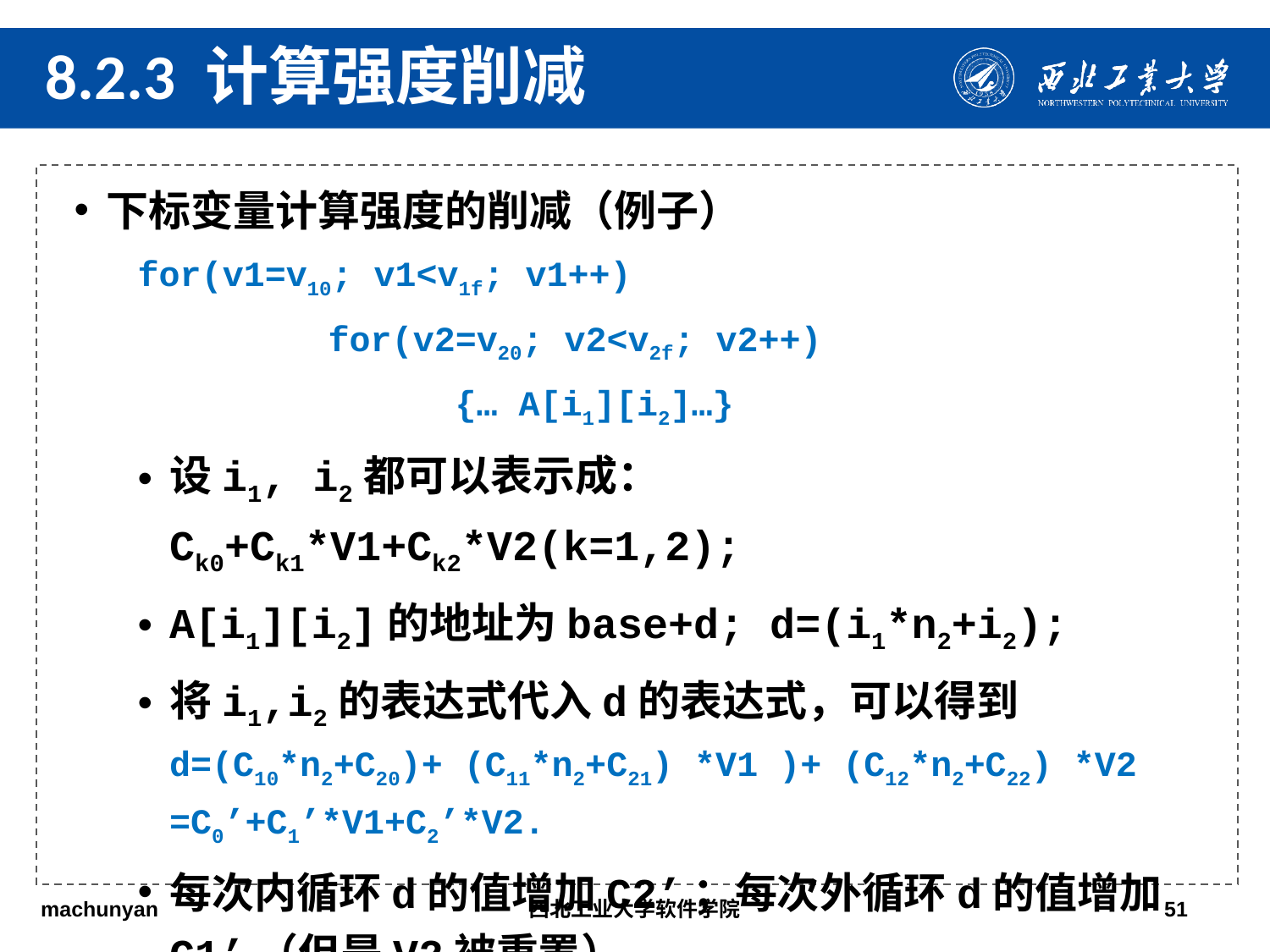

8.2.3 计算强度削减
下标变量计算强度的削减（例子）
for(v1=v10; v1<v1f; v1++)
		for(v2=v20; v2<v2f; v2++)
			{… A[i1][i2]…}
设i1, i2都可以表示成：Ck0+Ck1*V1+Ck2*V2(k=1,2);
A[i1][i2]的地址为base+d; d=(i1*n2+i2);
将i1,i2的表达式代入d的表达式，可以得到d=(C10*n2+C20)+ (C11*n2+C21) *V1 )+ (C12*n2+C22) *V2 =C0’+C1’*V1+C2’*V2.
每次内循环d的值增加C2’；每次外循环d的值增加C1’（但是V2被重置）。